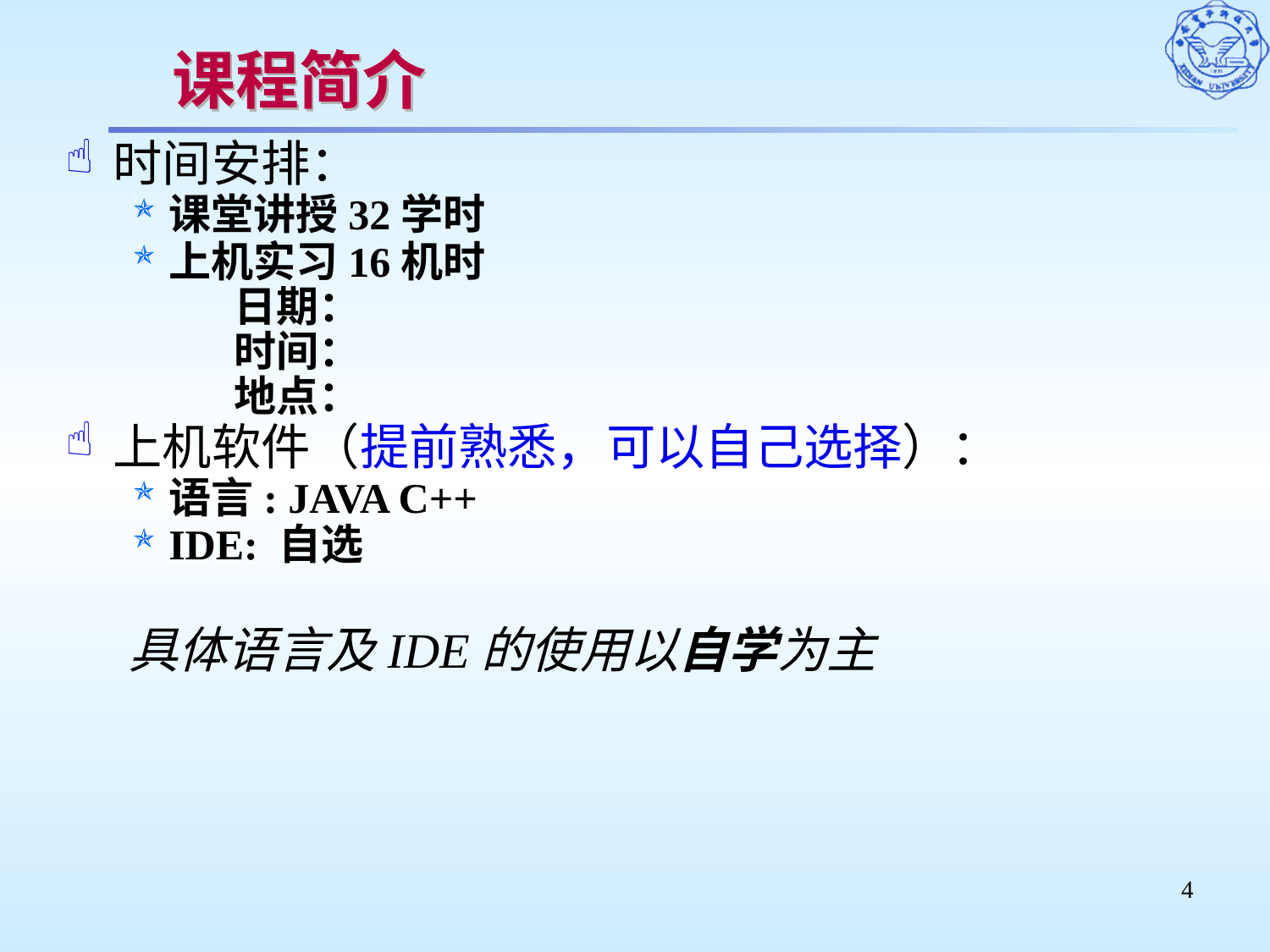

# 课程简介
时间安排：
课堂讲授32学时
上机实习16机时
          日期：
          时间：
          地点：
上机软件（提前熟悉，可以自己选择）：
语言: JAVA C++
IDE: 自选

具体语言及IDE的使用以自学为主
4